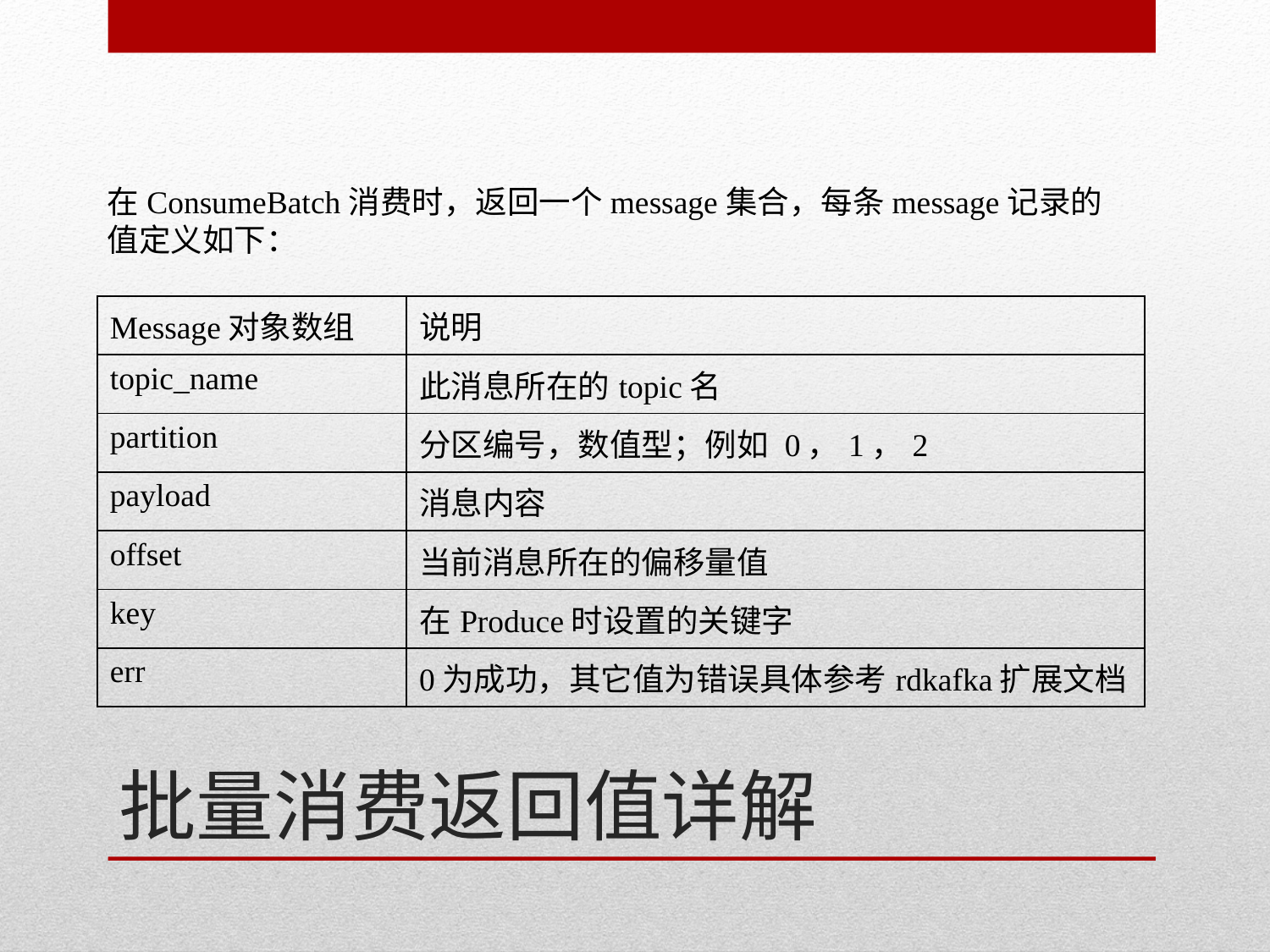

在ConsumeBatch消费时，返回一个message集合，每条message记录的值定义如下：
| Message对象数组 | 说明 |
| --- | --- |
| topic\_name | 此消息所在的topic名 |
| partition | 分区编号，数值型；例如 0，1，2 |
| payload | 消息内容 |
| offset | 当前消息所在的偏移量值 |
| key | 在Produce时设置的关键字 |
| err | 0为成功，其它值为错误具体参考rdkafka扩展文档 |
# 批量消费返回值详解